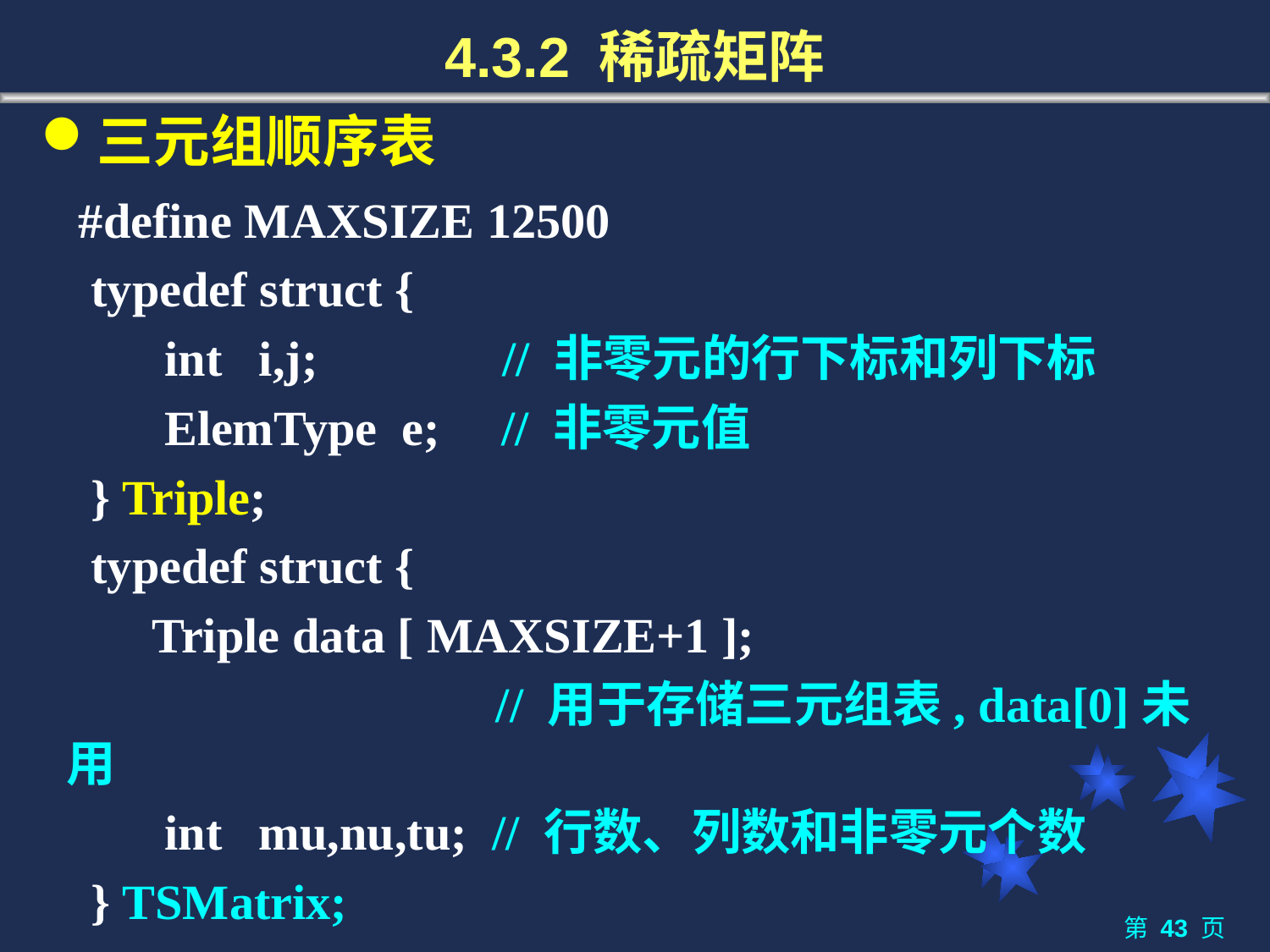

# 4.3.2 稀疏矩阵
三元组顺序表
 #define MAXSIZE 12500
  typedef struct {
        int   i,j;               // 非零元的行下标和列下标
        ElemType  e;     // 非零元值
  } Triple;
  typedef struct {
       Triple data [ MAXSIZE+1 ];
                                   // 用于存储三元组表, data[0]未用
        int   mu,nu,tu;  // 行数、列数和非零元个数
  } TSMatrix;
第 43 页